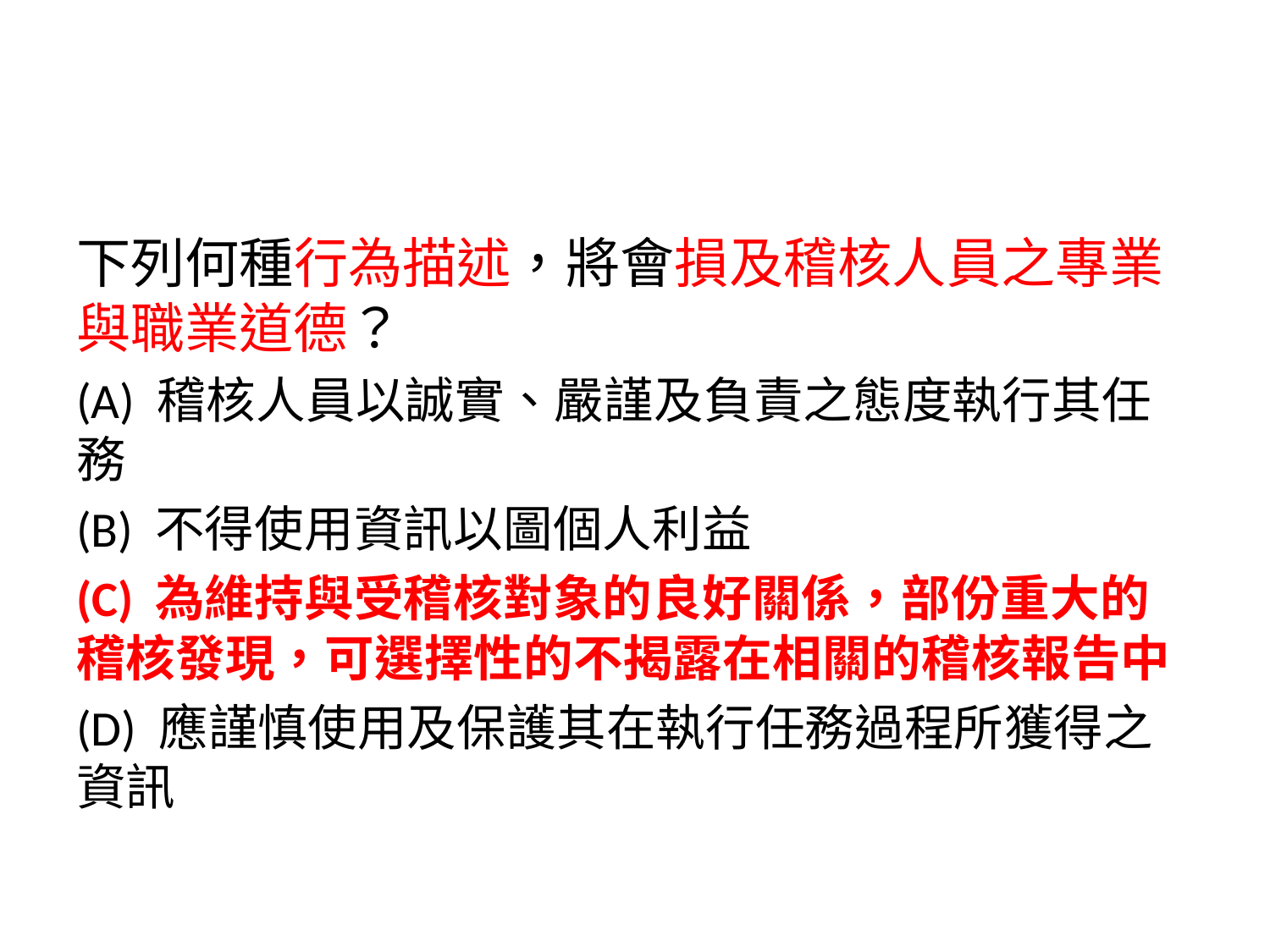

下列何種行為描述，將會損及稽核人員之專業與職業道德？
(A) 稽核人員以誠實、嚴謹及負責之態度執行其任務
(B) 不得使用資訊以圖個人利益
(C) 為維持與受稽核對象的良好關係，部份重大的稽核發現，可選擇性的不揭露在相關的稽核報告中
(D) 應謹慎使用及保護其在執行任務過程所獲得之資訊